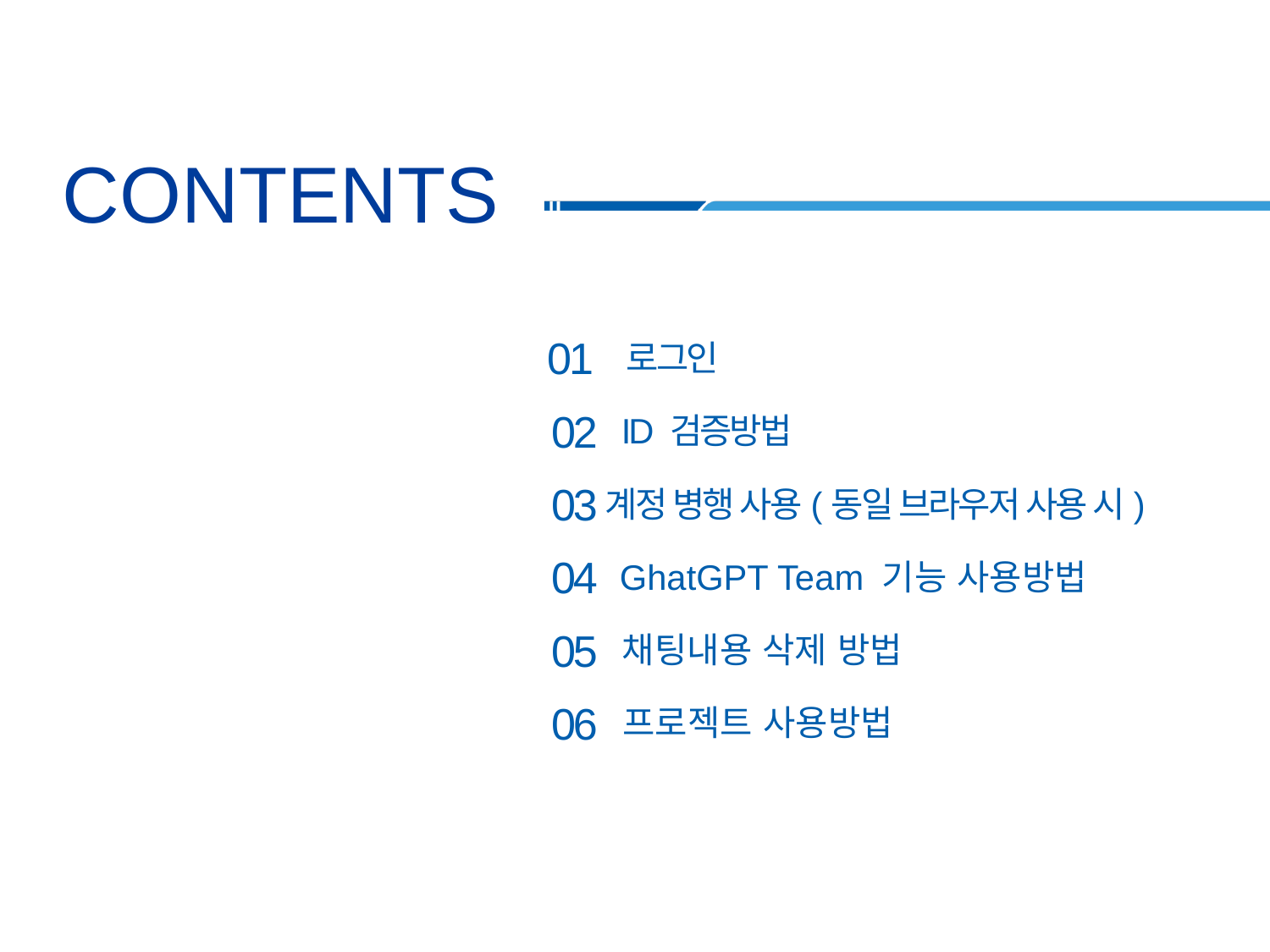

01
로그인
02
ID 검증방법
03
계정 병행 사용(동일 브라우저 사용 시)
04
GhatGPT Team 기능 사용방법
05
채팅내용 삭제 방법
06
프로젝트 사용방법